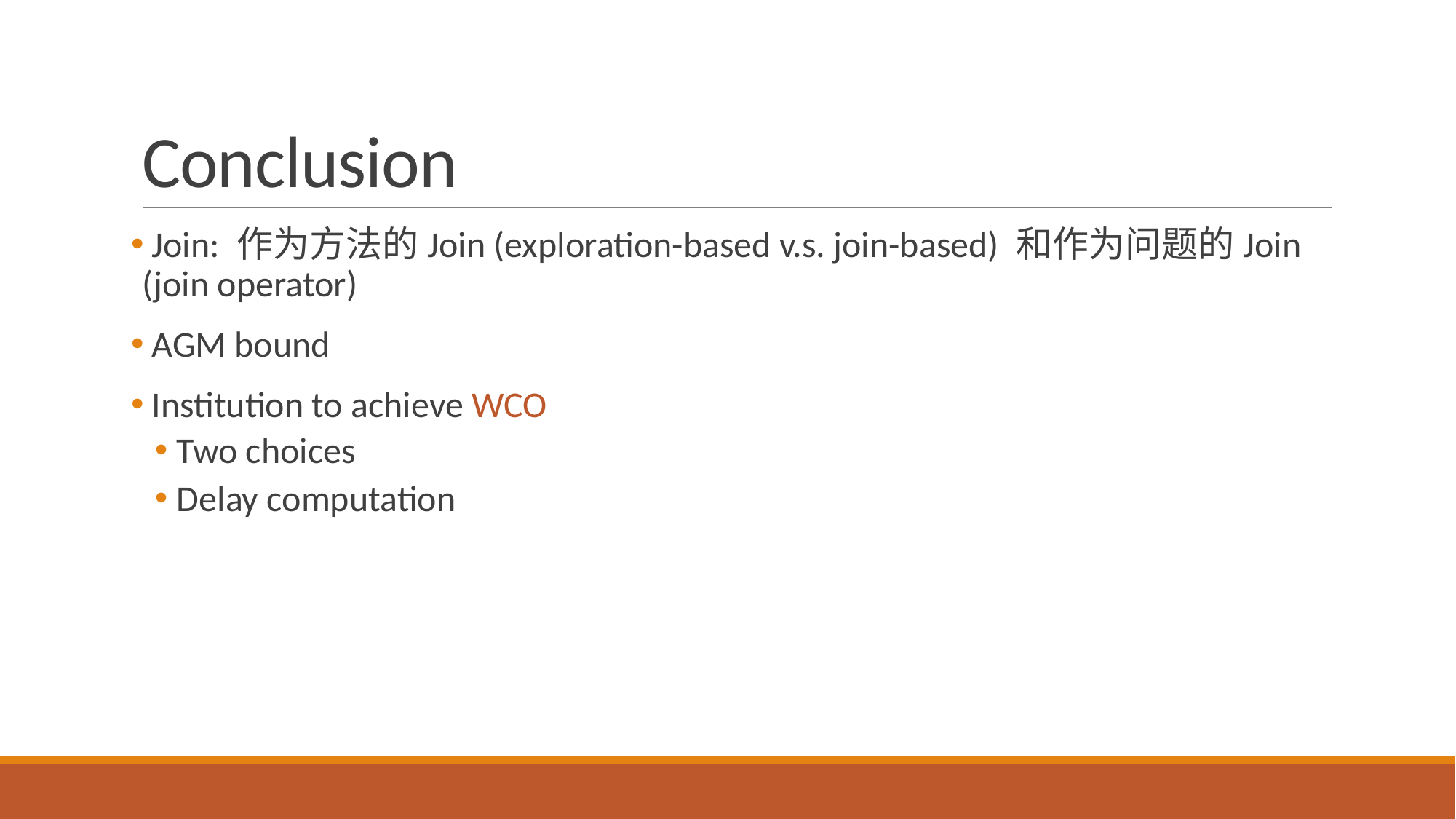

# Conclusion
 Join: 作为方法的Join (exploration-based v.s. join-based) 和作为问题的Join (join operator)
 AGM bound
 Institution to achieve WCO
Two choices
Delay computation